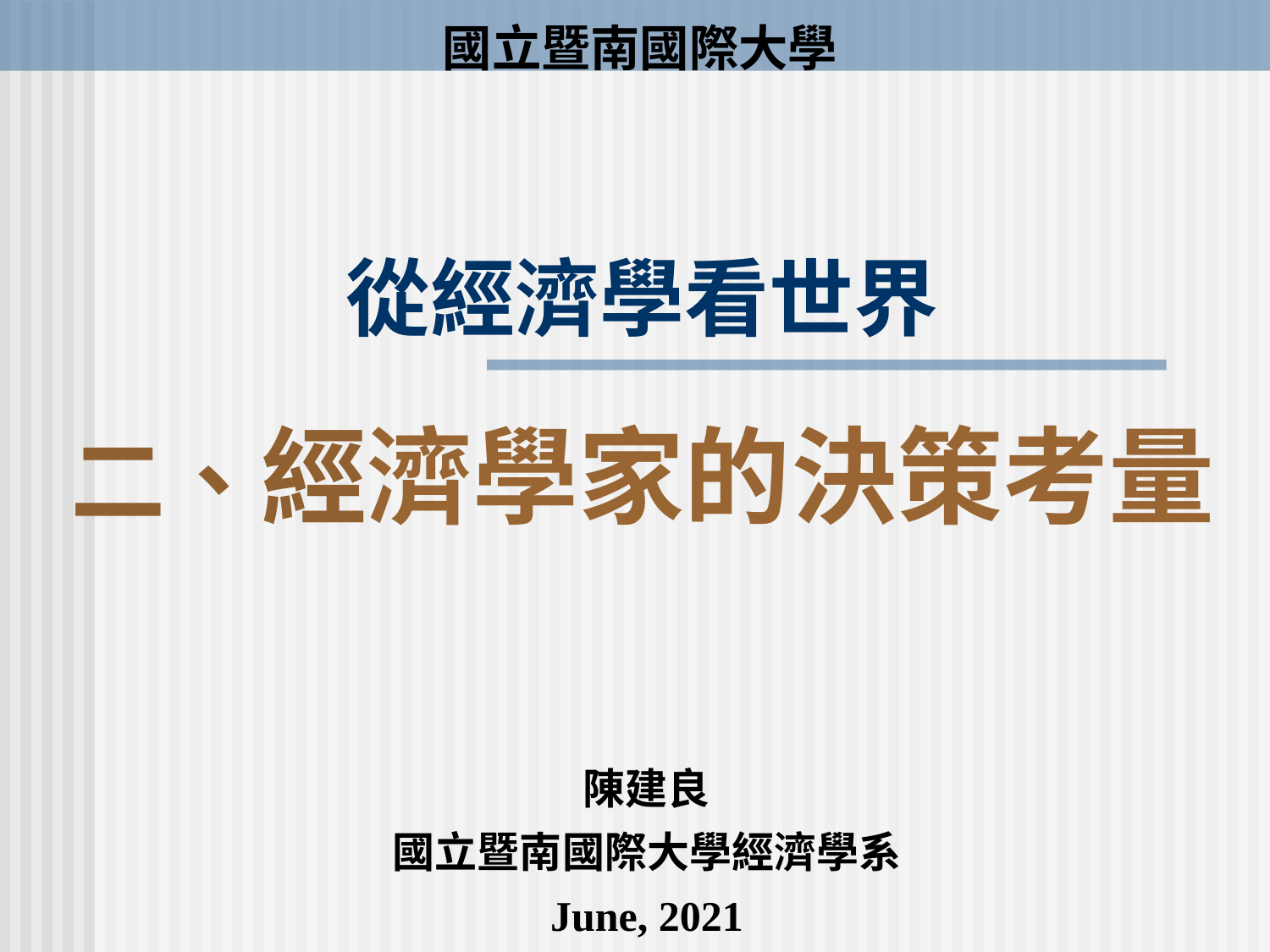

國立暨南國際大學
# 從經濟學看世界 二、經濟學家的決策考量
陳建良
國立暨南國際大學經濟學系
June, 2021